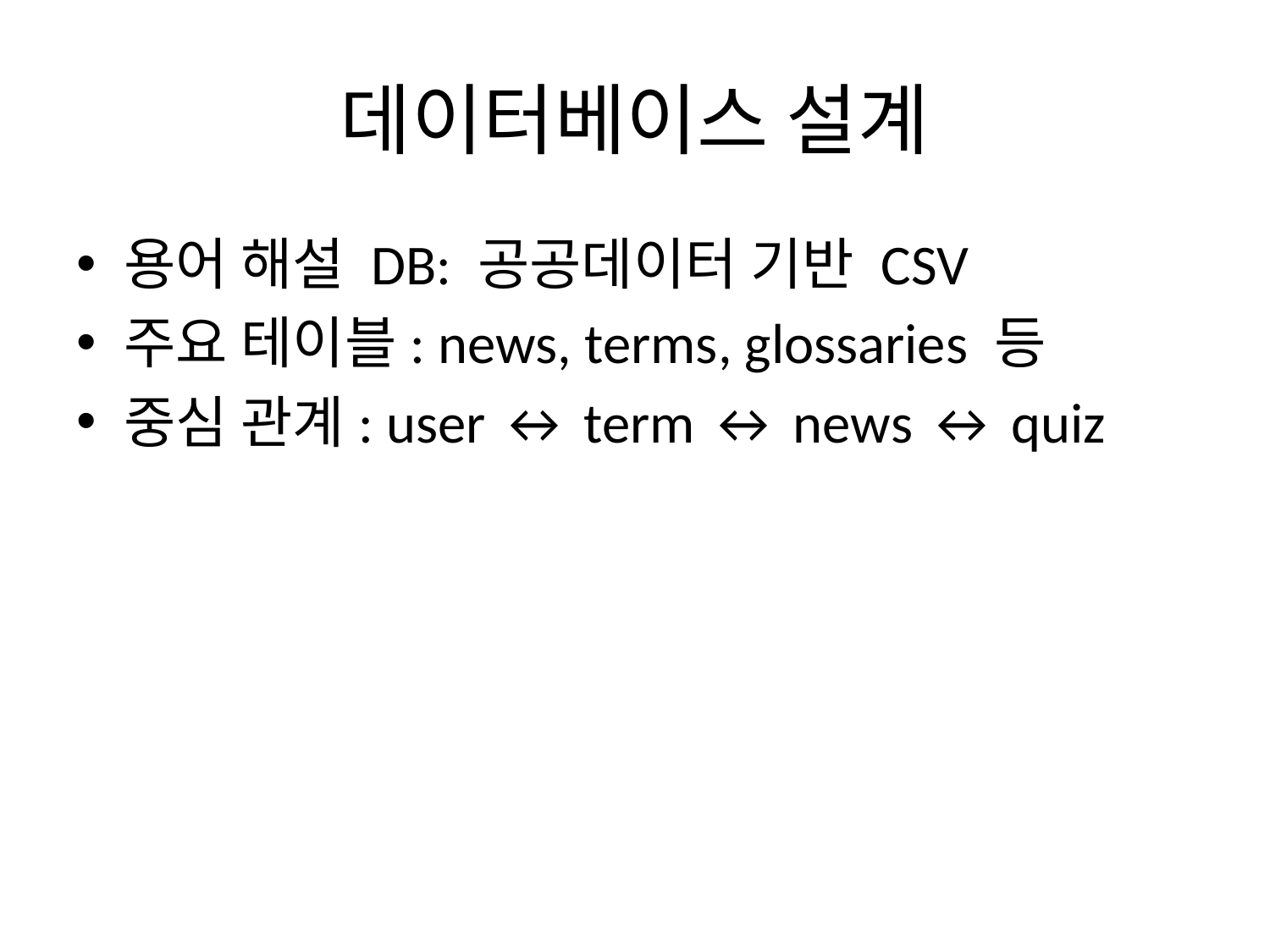

# 데이터베이스 설계
용어 해설 DB: 공공데이터 기반 CSV
주요 테이블: news, terms, glossaries 등
중심 관계: user ↔ term ↔ news ↔ quiz